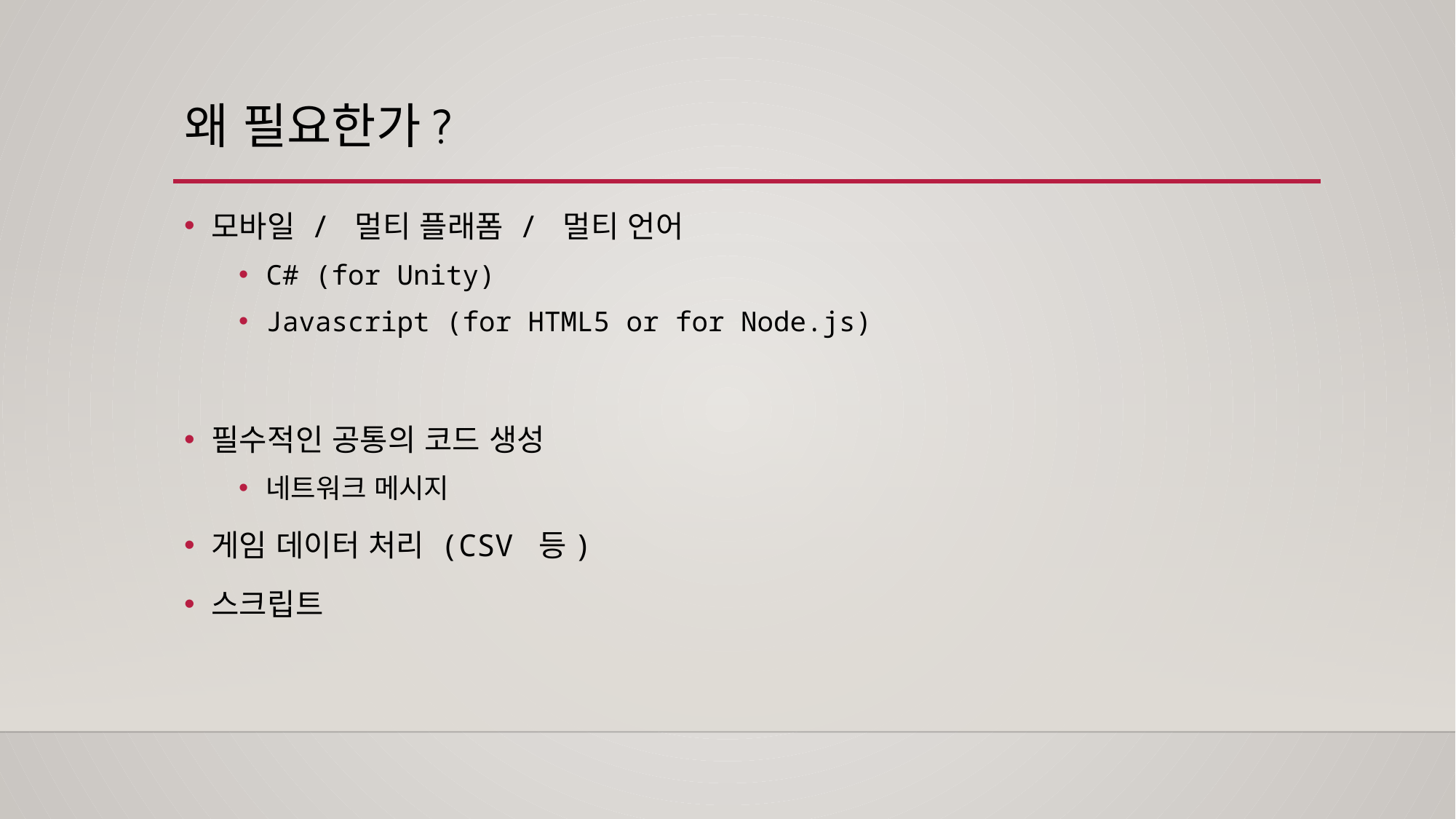

# 왜 필요한가?
모바일 / 멀티 플래폼 / 멀티 언어
C# (for Unity)
Javascript (for HTML5 or for Node.js)

필수적인 공통의 코드 생성
네트워크 메시지
게임 데이터 처리 (CSV 등)
스크립트